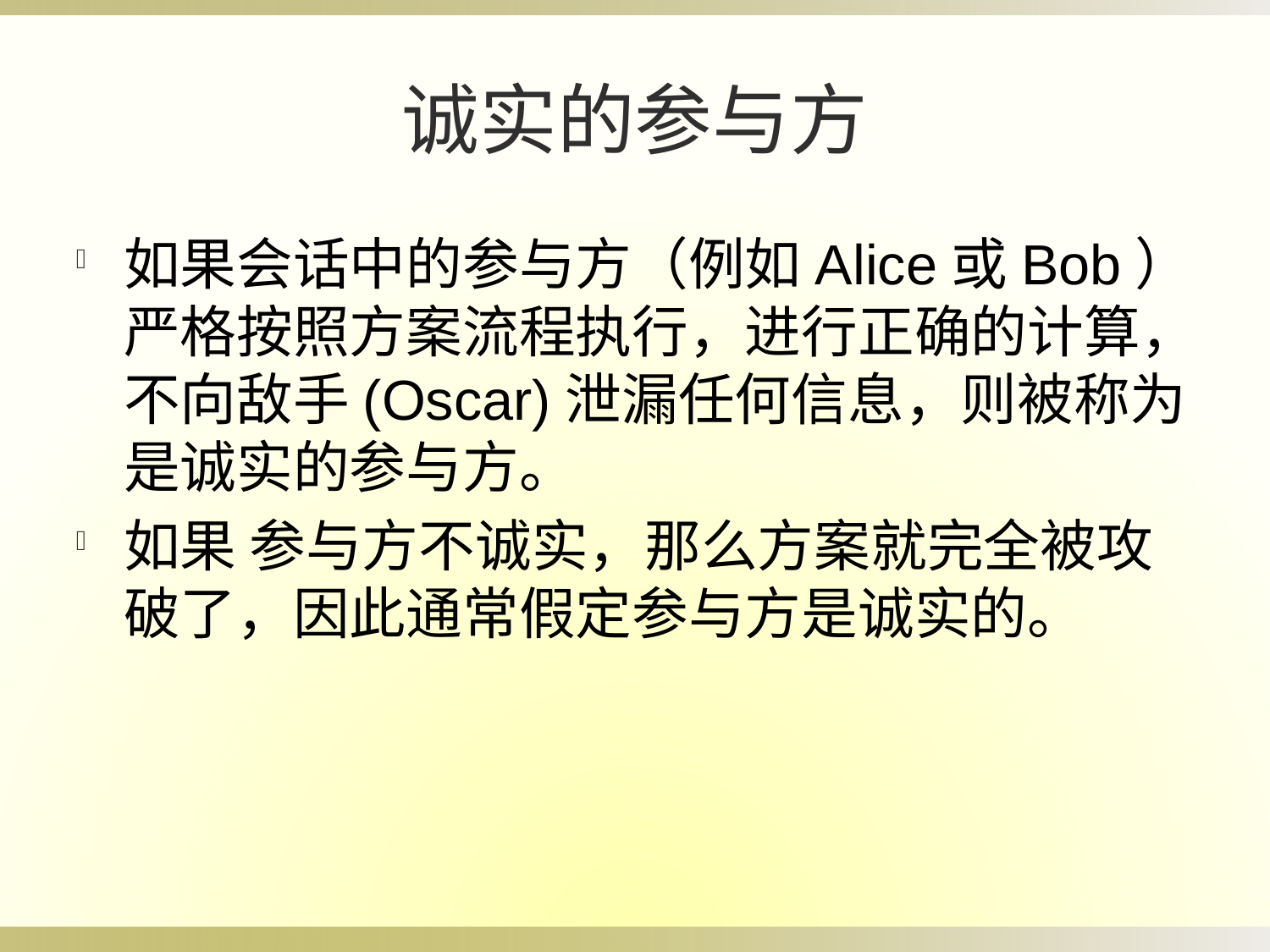

诚实的参与方
如果会话中的参与方（例如Alice或Bob）严格按照方案流程执行，进行正确的计算，不向敌手(Oscar)泄漏任何信息，则被称为是诚实的参与方。
如果 参与方不诚实，那么方案就完全被攻破了，因此通常假定参与方是诚实的。